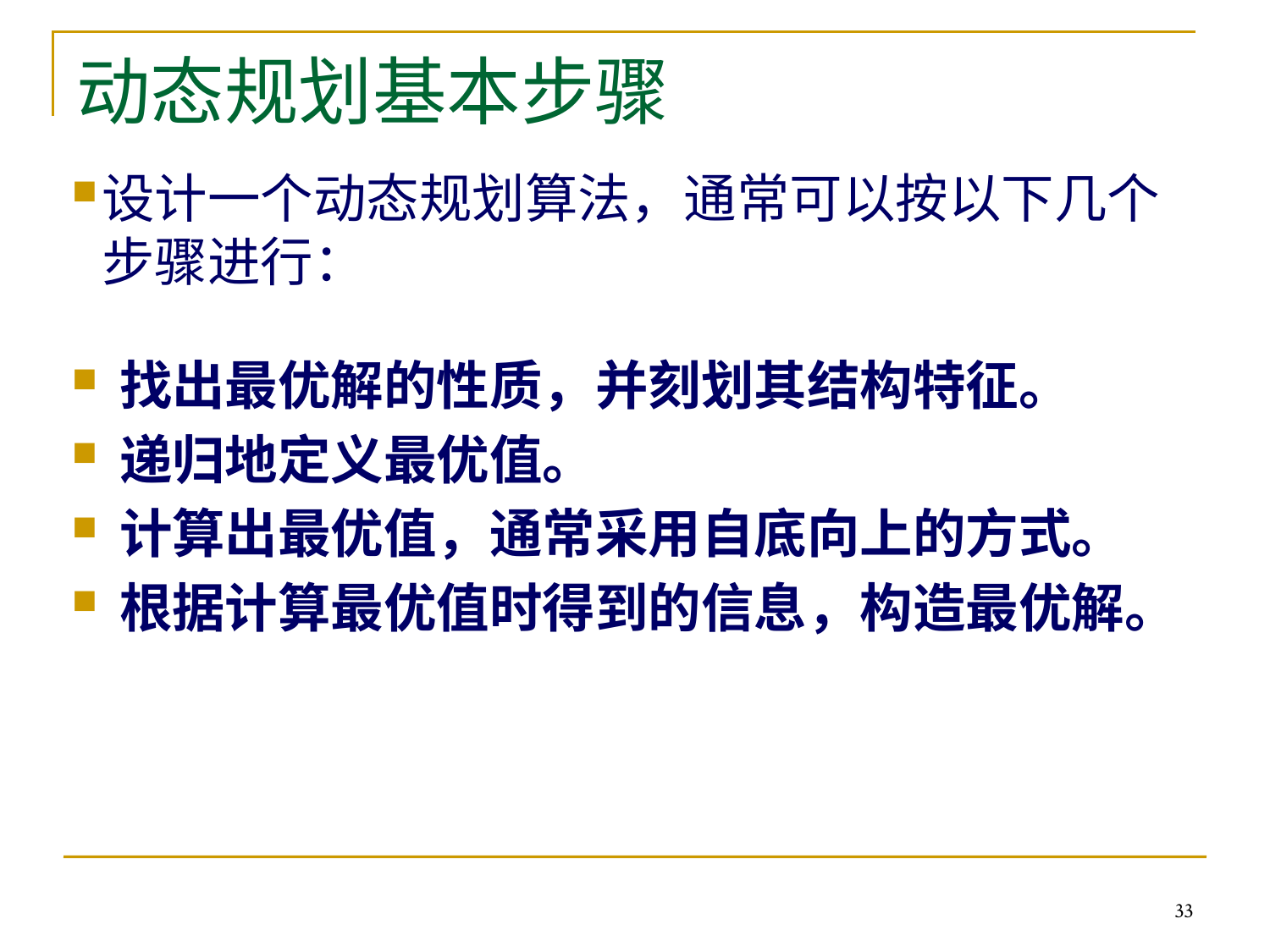

# 动态规划基本步骤
设计一个动态规划算法，通常可以按以下几个步骤进行：
找出最优解的性质，并刻划其结构特征。
递归地定义最优值。
计算出最优值，通常采用自底向上的方式。
根据计算最优值时得到的信息，构造最优解。
33